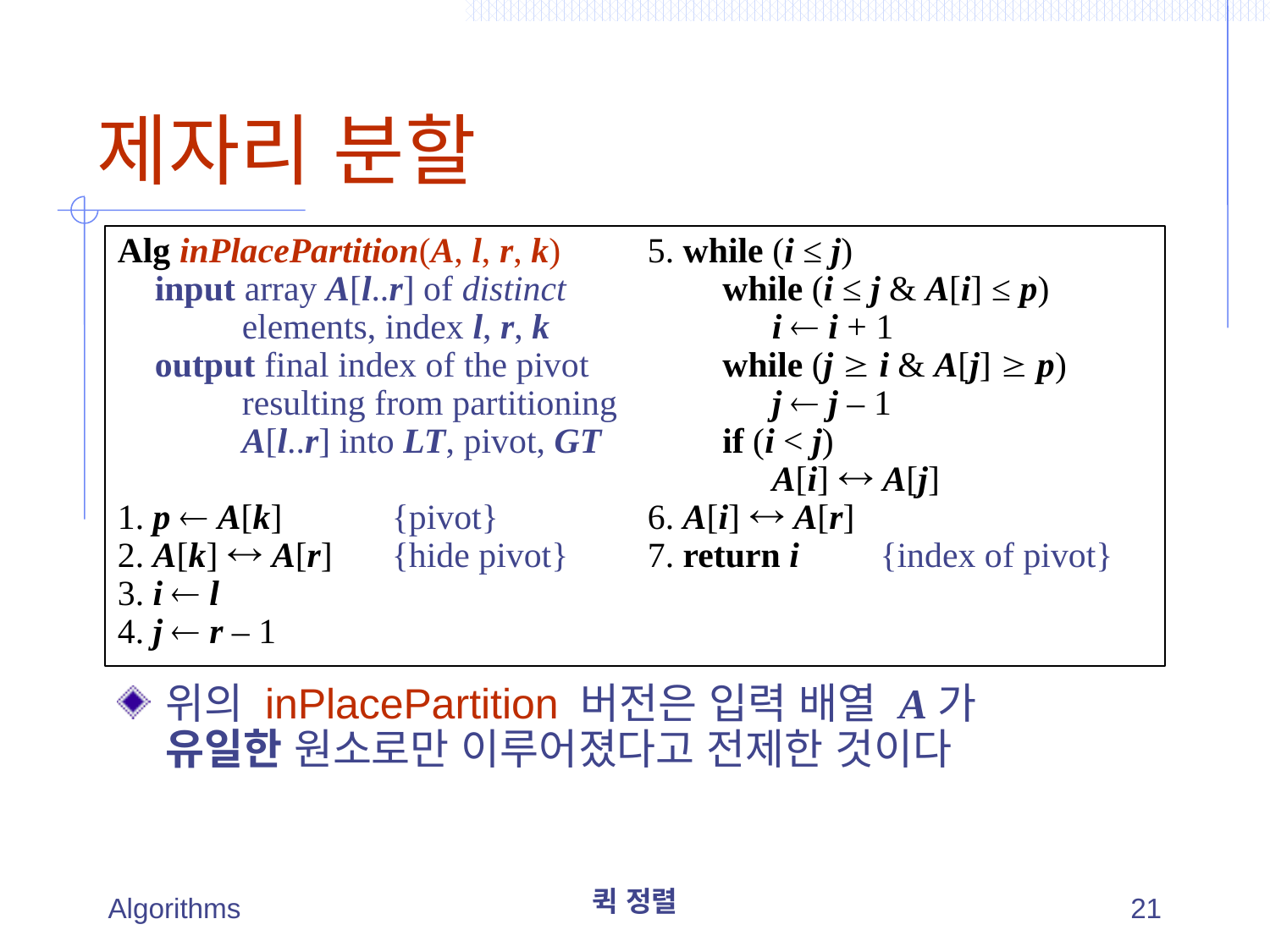

# 제자리 분할

Alg inPlacePartition(A, l, r, k)
	input array A[l..r] of distinct 			elements, index l, r, k
	output final index of the pivot 			resulting from partitioning 			A[l..r] into LT, pivot, GT

1. p ← A[k]			{pivot}
2. A[k] ↔ A[r]		{hide pivot}
3. i ← l
4. j ← r – 1
5. while (i ≤ j)
		while (i ≤ j & A[i] ≤ p)
			i ← i + 1
		while (j ≥ i & A[j] ≥ p)
			j ← j – 1
		if (i < j)
			A[i] ↔ A[j]
6. A[i] ↔ A[r]
7. return i		 {index of pivot}
위의 inPlacePartition 버전은 입력 배열 A가 유일한 원소로만 이루어졌다고 전제한 것이다
Algorithms
퀵 정렬
21